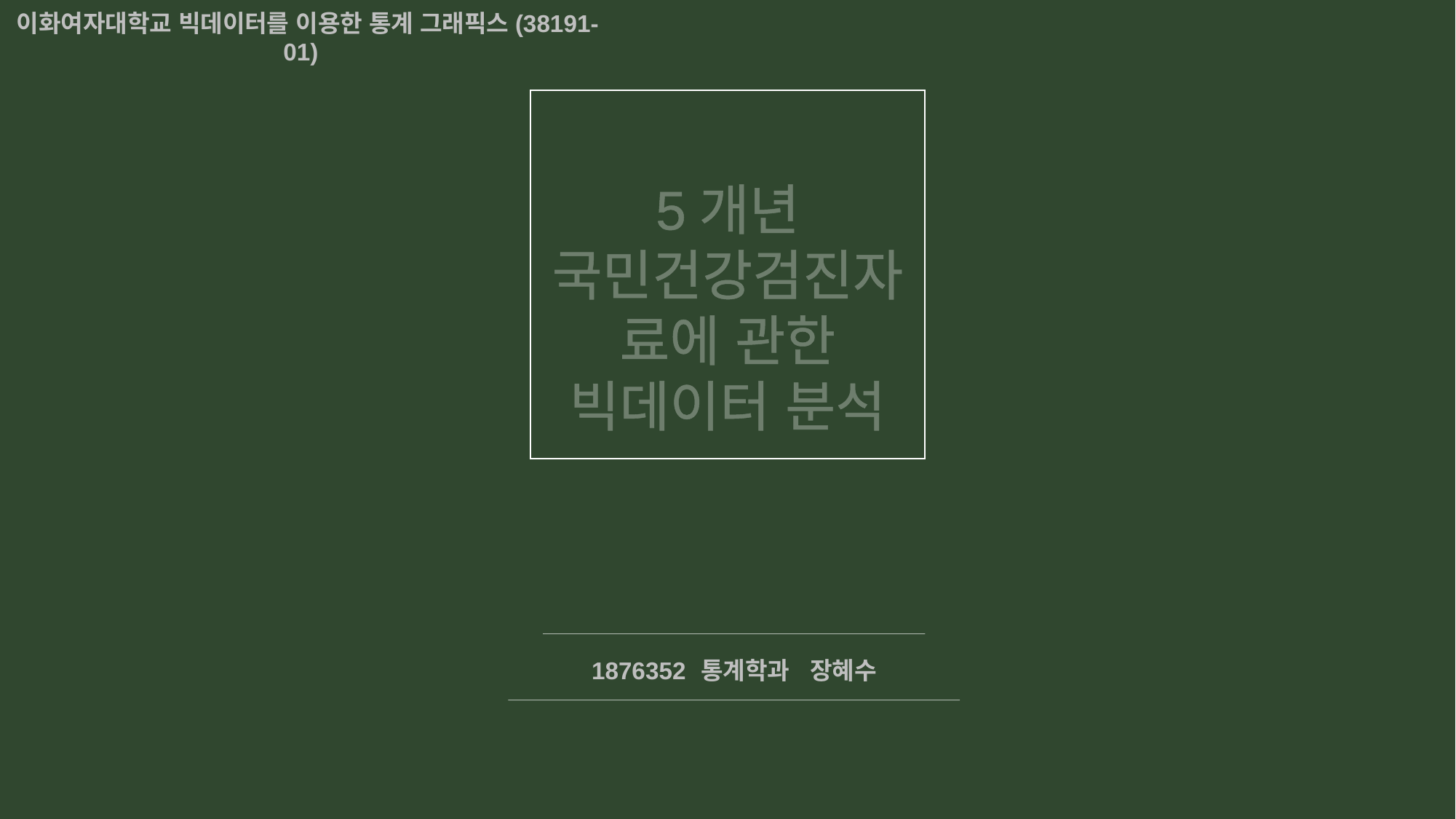

이화여자대학교 빅데이터를 이용한 통계 그래픽스(38191-01)

5개년 국민건강검진자료에 관한 빅데이터 분석
1876352	통계학과	장혜수